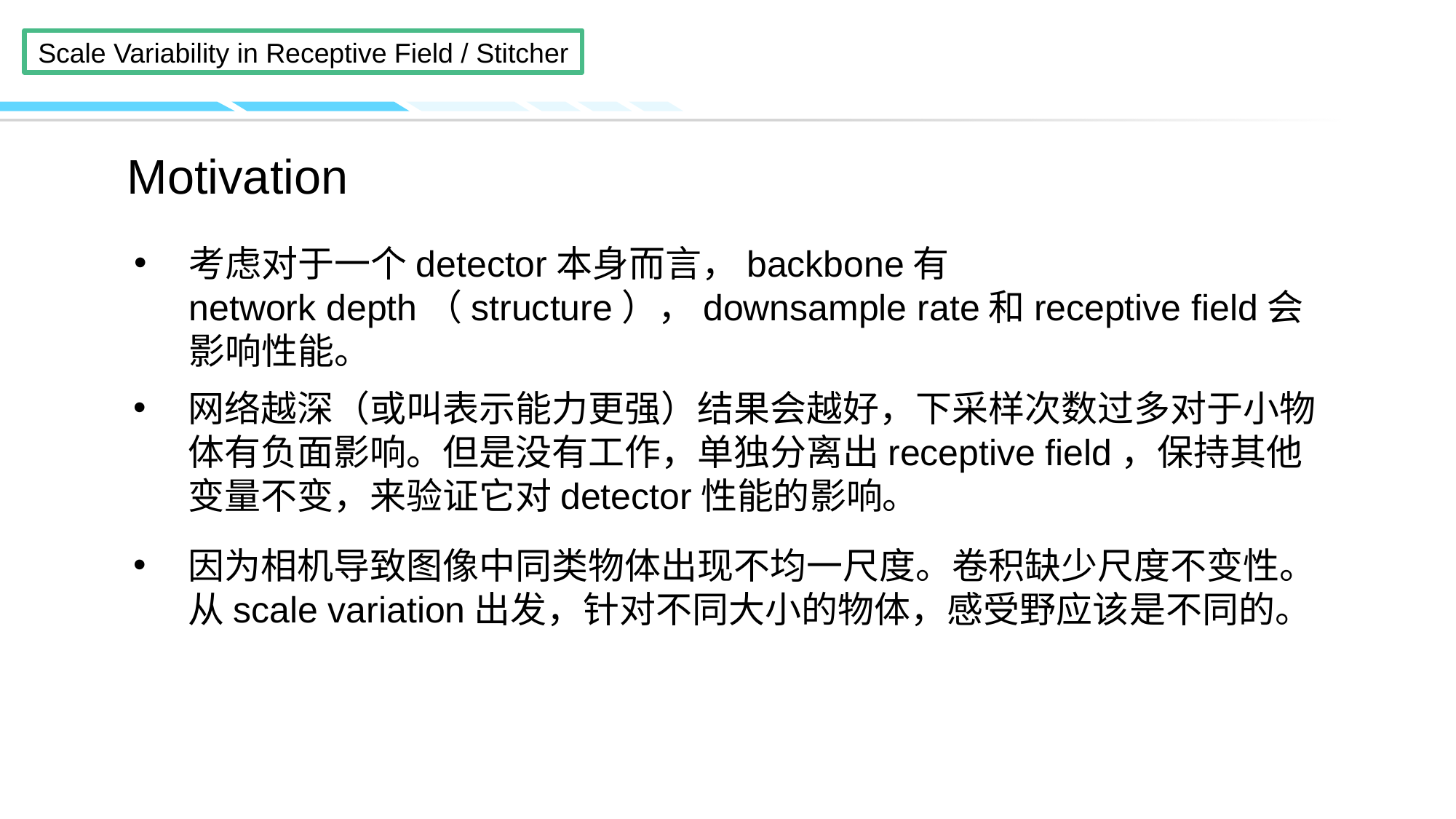

# Motivation
考虑对于一个detector本身而言，backbone有network depth（structure），downsample rate和receptive field会影响性能。
网络越深（或叫表示能力更强）结果会越好，下采样次数过多对于小物体有负面影响。但是没有工作，单独分离出receptive field，保持其他变量不变，来验证它对detector性能的影响。

因为相机导致图像中同类物体出现不均一尺度。卷积缺少尺度不变性。从scale variation出发，针对不同大小的物体，感受野应该是不同的。